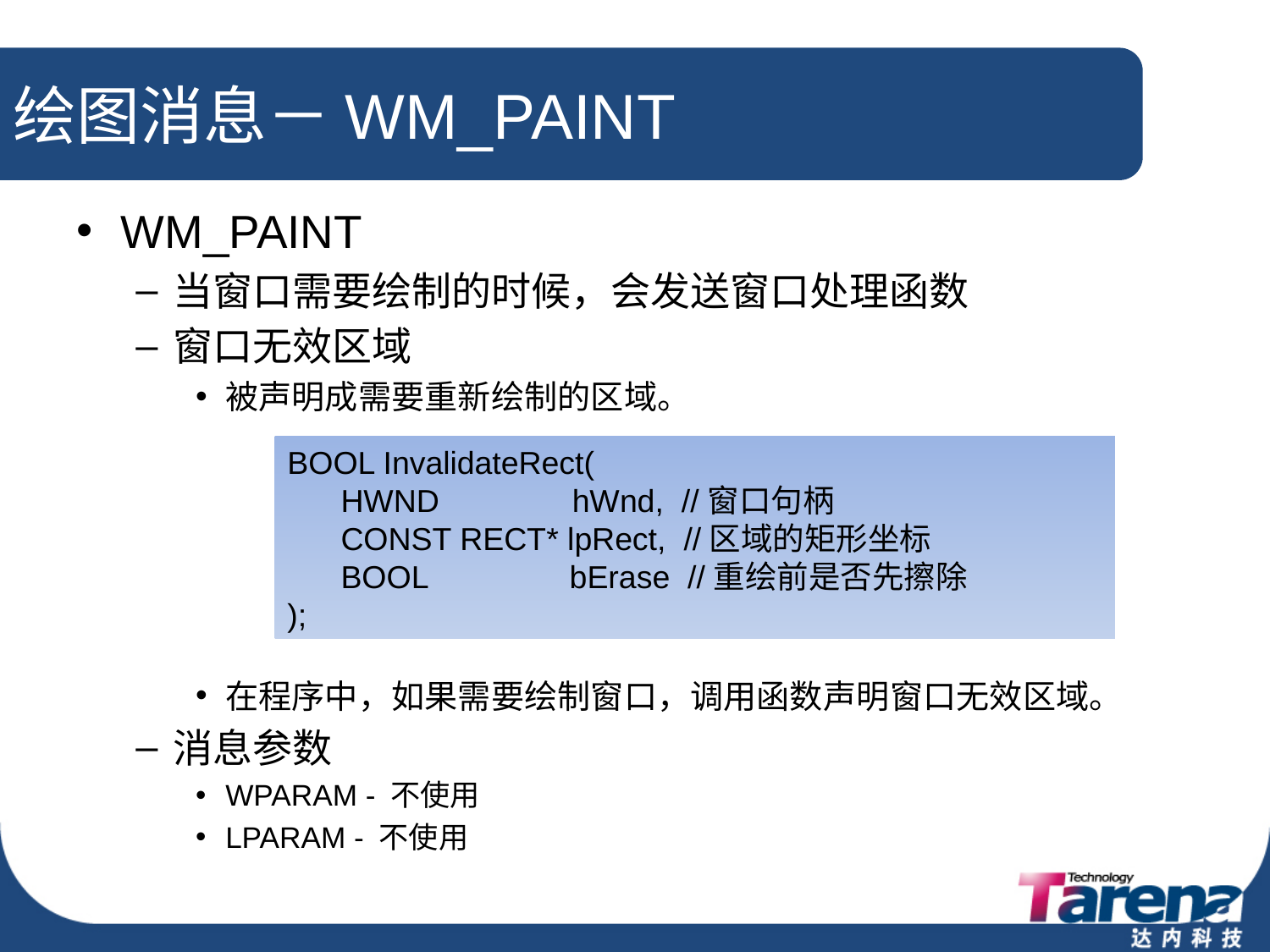

# 绘图消息－WM_PAINT
WM_PAINT
当窗口需要绘制的时候，会发送窗口处理函数
窗口无效区域
被声明成需要重新绘制的区域。

在程序中，如果需要绘制窗口，调用函数声明窗口无效区域。
消息参数
WPARAM - 不使用
LPARAM - 不使用

BOOL InvalidateRect(
      HWND               hWnd,  //窗口句柄
      CONST RECT* lpRect,  //区域的矩形坐标
      BOOL                bErase  //重绘前是否先擦除
);